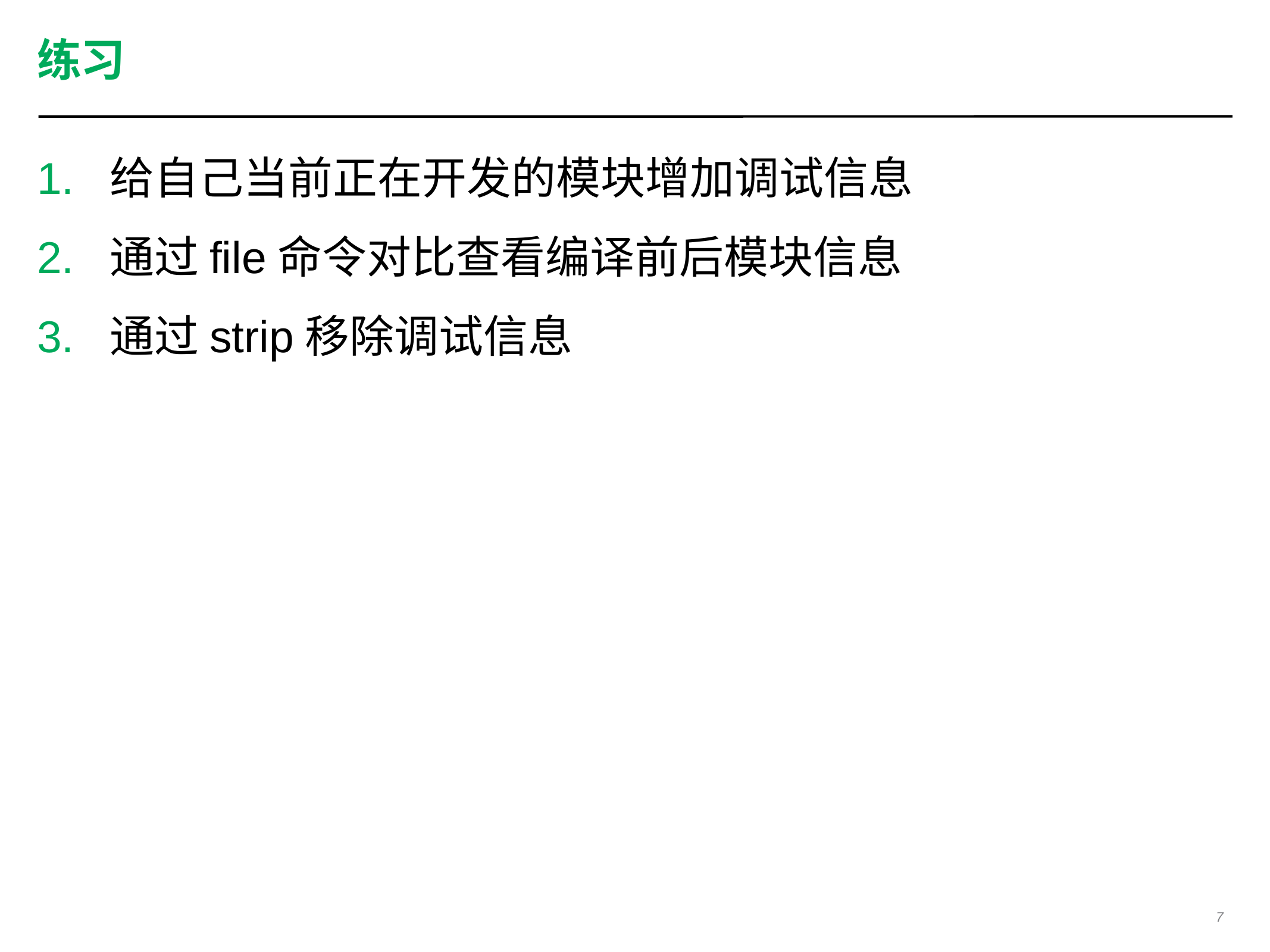

# 练习
给自己当前正在开发的模块增加调试信息
通过file命令对比查看编译前后模块信息
通过strip移除调试信息
7